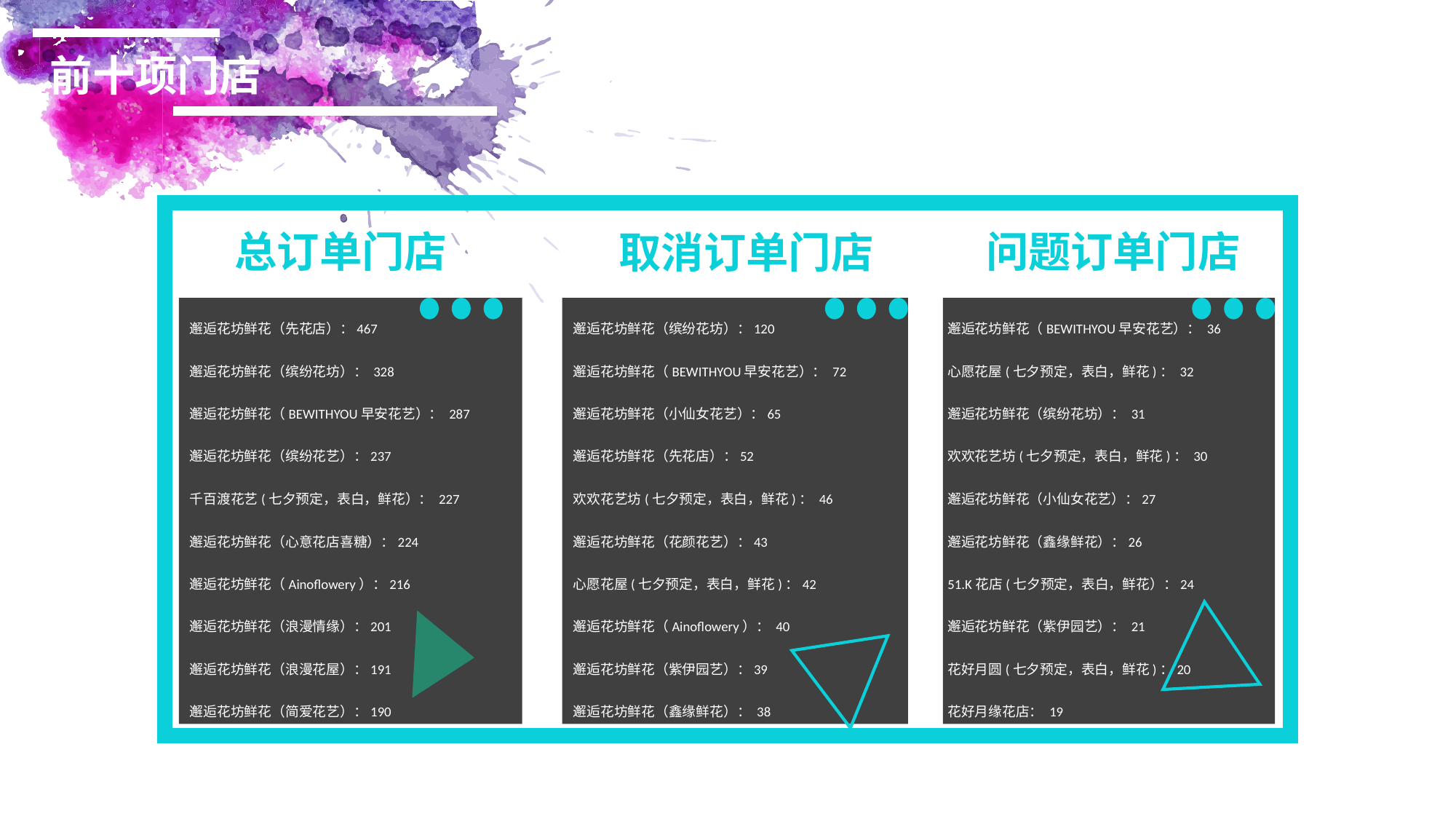

前十项门店

总订单门店
问题订单门店
取消订单门店

邂逅花坊鲜花（先花店）：467

邂逅花坊鲜花（缤纷花坊）： 328

邂逅花坊鲜花（BEWITHYOU早安花艺）： 287

邂逅花坊鲜花（缤纷花艺）：237

千百渡花艺(七夕预定，表白，鲜花）： 227

邂逅花坊鲜花（心意花店喜糖）：224

邂逅花坊鲜花（Ainoflowery）：216

邂逅花坊鲜花（浪漫情缘）：201

邂逅花坊鲜花（浪漫花屋）：191

邂逅花坊鲜花（简爱花艺）：190
邂逅花坊鲜花（缤纷花坊）：120

邂逅花坊鲜花（BEWITHYOU早安花艺）： 72

邂逅花坊鲜花（小仙女花艺）：65

邂逅花坊鲜花（先花店）：52

欢欢花艺坊(七夕预定，表白，鲜花)： 46

邂逅花坊鲜花（花颜花艺）：43

心愿花屋(七夕预定，表白，鲜花)：42

邂逅花坊鲜花（Ainoflowery）： 40

邂逅花坊鲜花（紫伊园艺）：39

邂逅花坊鲜花（鑫缘鲜花）： 38
邂逅花坊鲜花（BEWITHYOU早安花艺）： 36

心愿花屋(七夕预定，表白，鲜花)： 32

邂逅花坊鲜花（缤纷花坊）： 31

欢欢花艺坊(七夕预定，表白，鲜花)： 30

邂逅花坊鲜花（小仙女花艺）：27

邂逅花坊鲜花（鑫缘鲜花）：26

51.K花店(七夕预定，表白，鲜花）：24

邂逅花坊鲜花（紫伊园艺）： 21

花好月圆(七夕预定，表白，鲜花)：20

花好月缘花店： 19